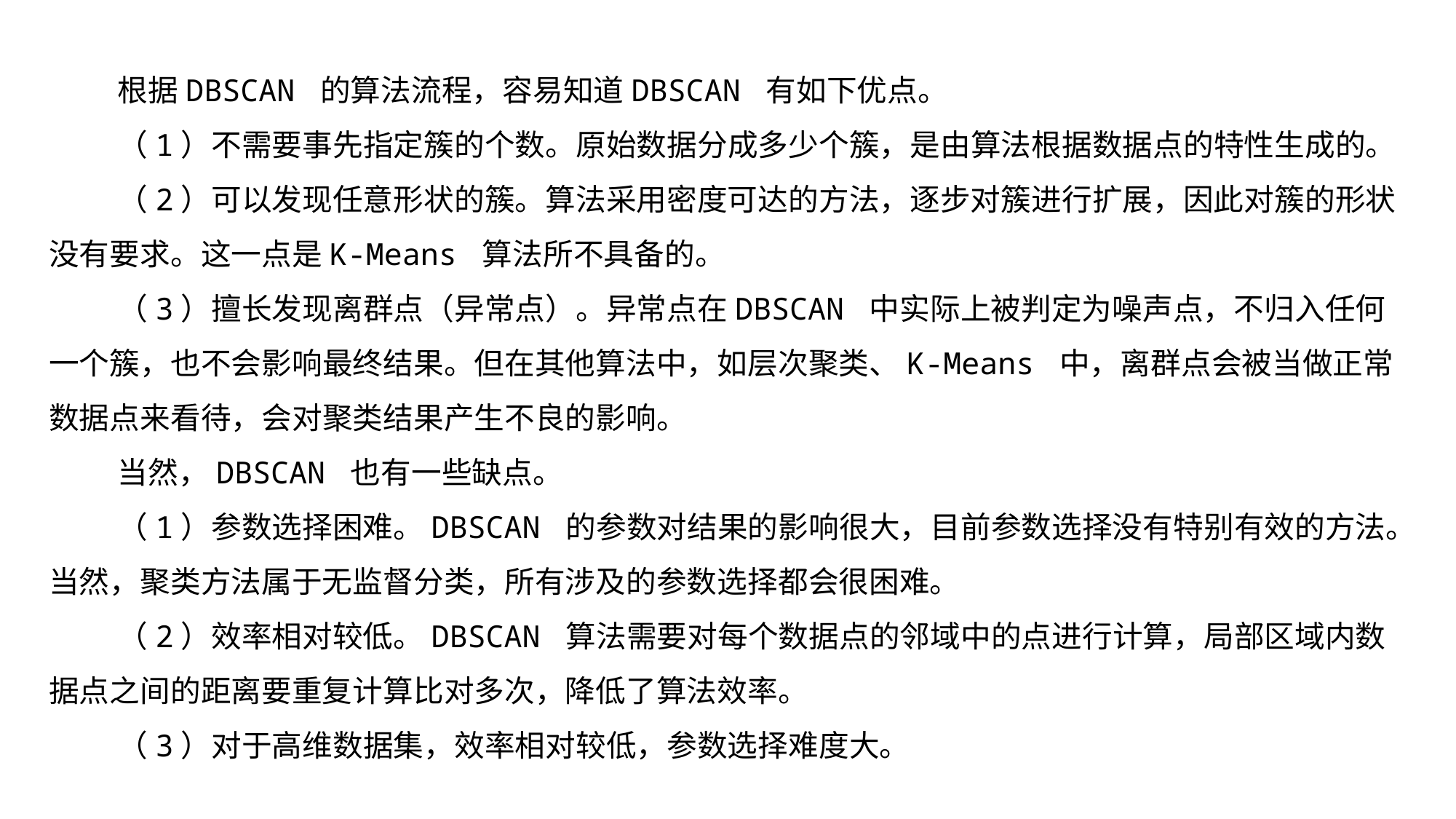

根据DBSCAN 的算法流程，容易知道DBSCAN 有如下优点。
（1）不需要事先指定簇的个数。原始数据分成多少个簇，是由算法根据数据点的特性生成的。
（2）可以发现任意形状的簇。算法采用密度可达的方法，逐步对簇进行扩展，因此对簇的形状没有要求。这一点是K-Means 算法所不具备的。
（3）擅长发现离群点（异常点）。异常点在DBSCAN 中实际上被判定为噪声点，不归入任何一个簇，也不会影响最终结果。但在其他算法中，如层次聚类、K-Means 中，离群点会被当做正常数据点来看待，会对聚类结果产生不良的影响。
当然，DBSCAN 也有一些缺点。
（1）参数选择困难。DBSCAN 的参数对结果的影响很大，目前参数选择没有特别有效的方法。当然，聚类方法属于无监督分类，所有涉及的参数选择都会很困难。
（2）效率相对较低。DBSCAN 算法需要对每个数据点的邻域中的点进行计算，局部区域内数据点之间的距离要重复计算比对多次，降低了算法效率。
（3）对于高维数据集，效率相对较低，参数选择难度大。